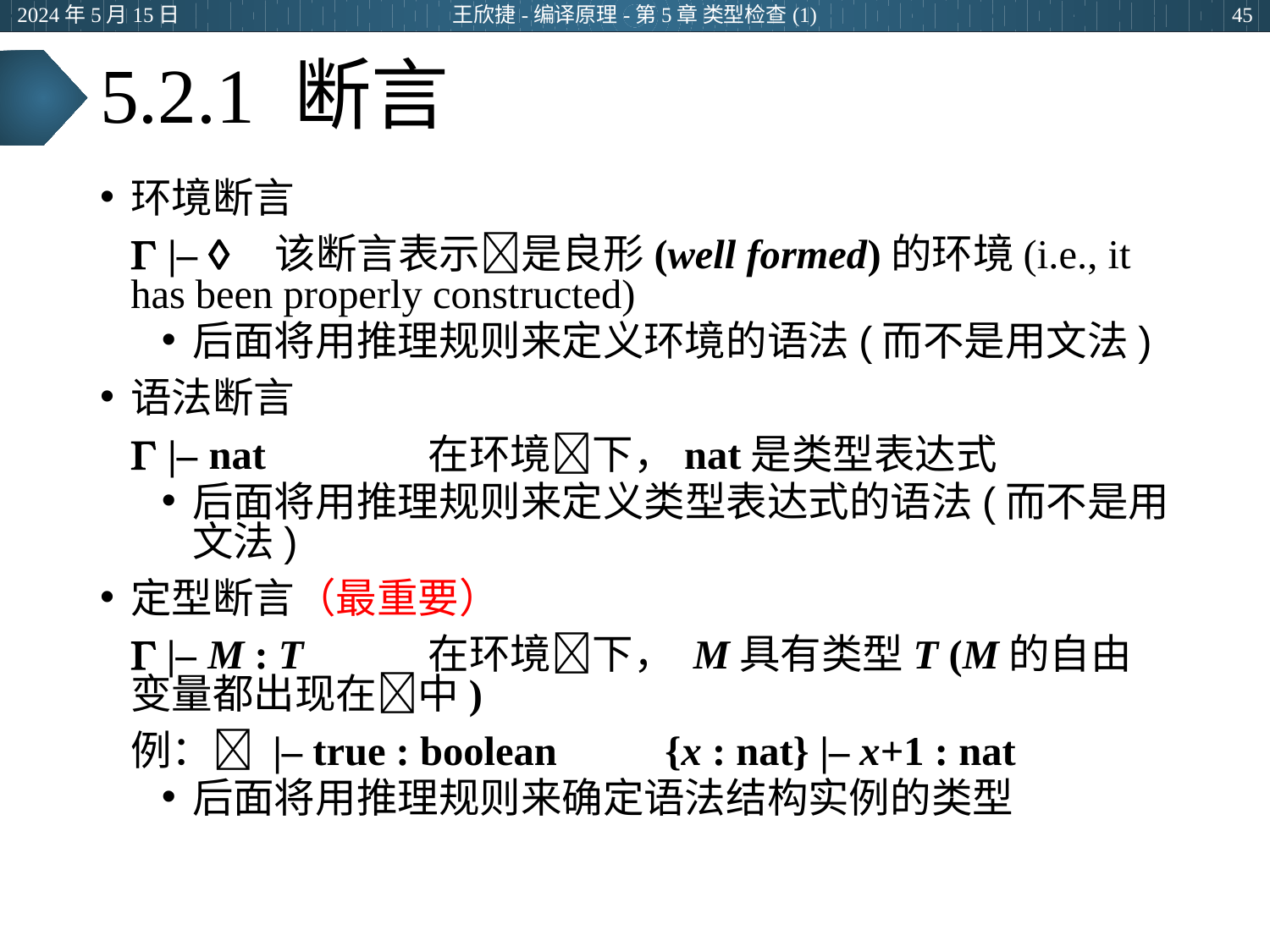

2024年5月15日
王欣捷-编译原理-第5章 类型检查(1)
45
# 5.2.1 断言
环境断言
	Γ |– ◊	 该断言表示Γ是良形(well formed)的环境(i.e., it has been properly constructed)
后面将用推理规则来定义环境的语法(而不是用文法)
语法断言
	Γ |– nat	    在环境Γ下，nat是类型表达式
后面将用推理规则来定义类型表达式的语法(而不是用文法)
定型断言（最重要）
	Γ |– M : T	    在环境Γ下， M具有类型T (M的自由变量都出现在Γ中)
	例：∅ |– true : boolean	    {x : nat} |– x+1 : nat
后面将用推理规则来确定语法结构实例的类型